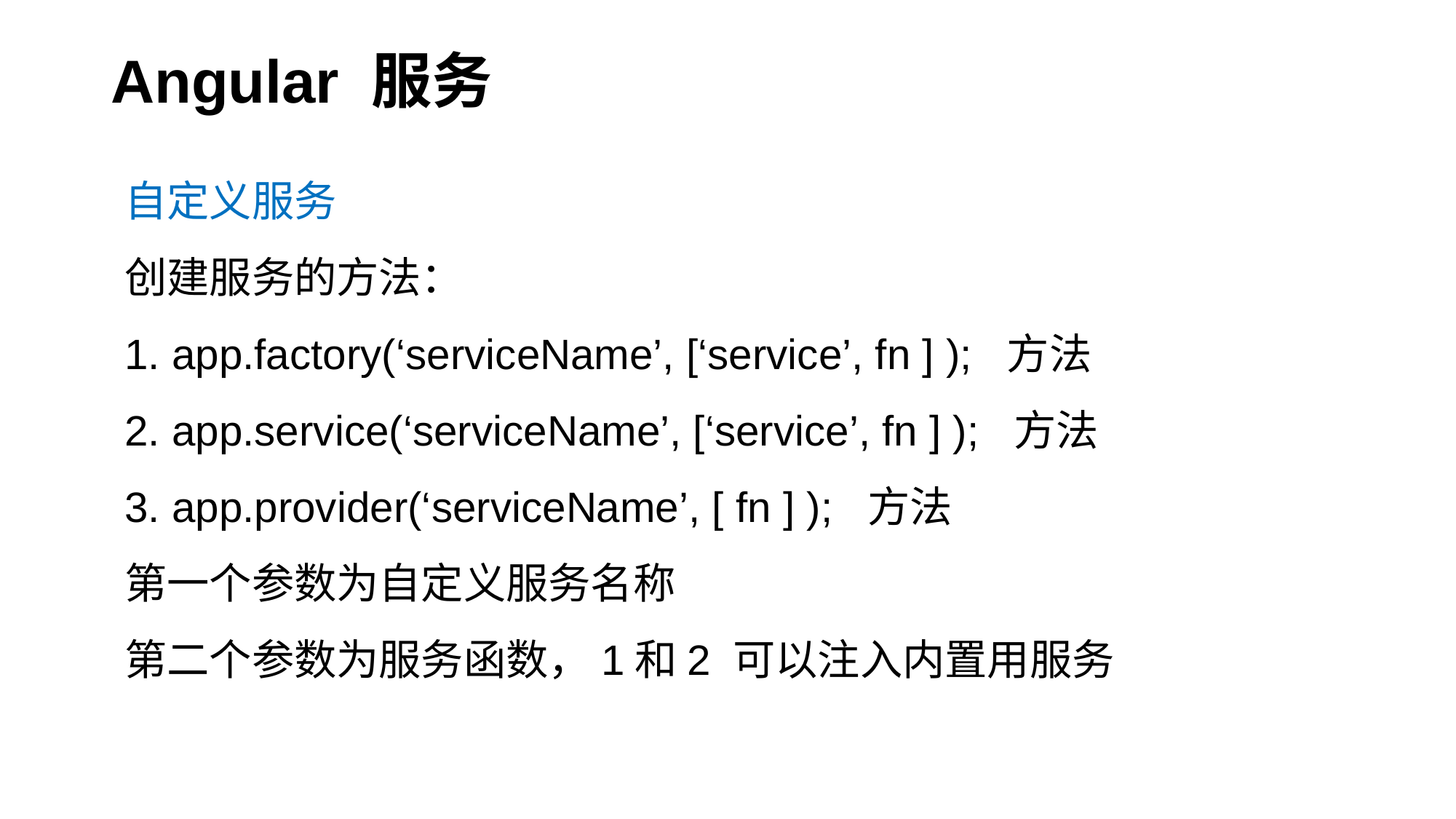

# Angular 服务
自定义服务
创建服务的方法：
1. app.factory(‘serviceName’, [‘service’, fn ] );  方法
2. app.service(‘serviceName’, [‘service’, fn ] );  方法
3. app.provider(‘serviceName’, [ fn ] );  方法
第一个参数为自定义服务名称
第二个参数为服务函数，1和2 可以注入内置用服务